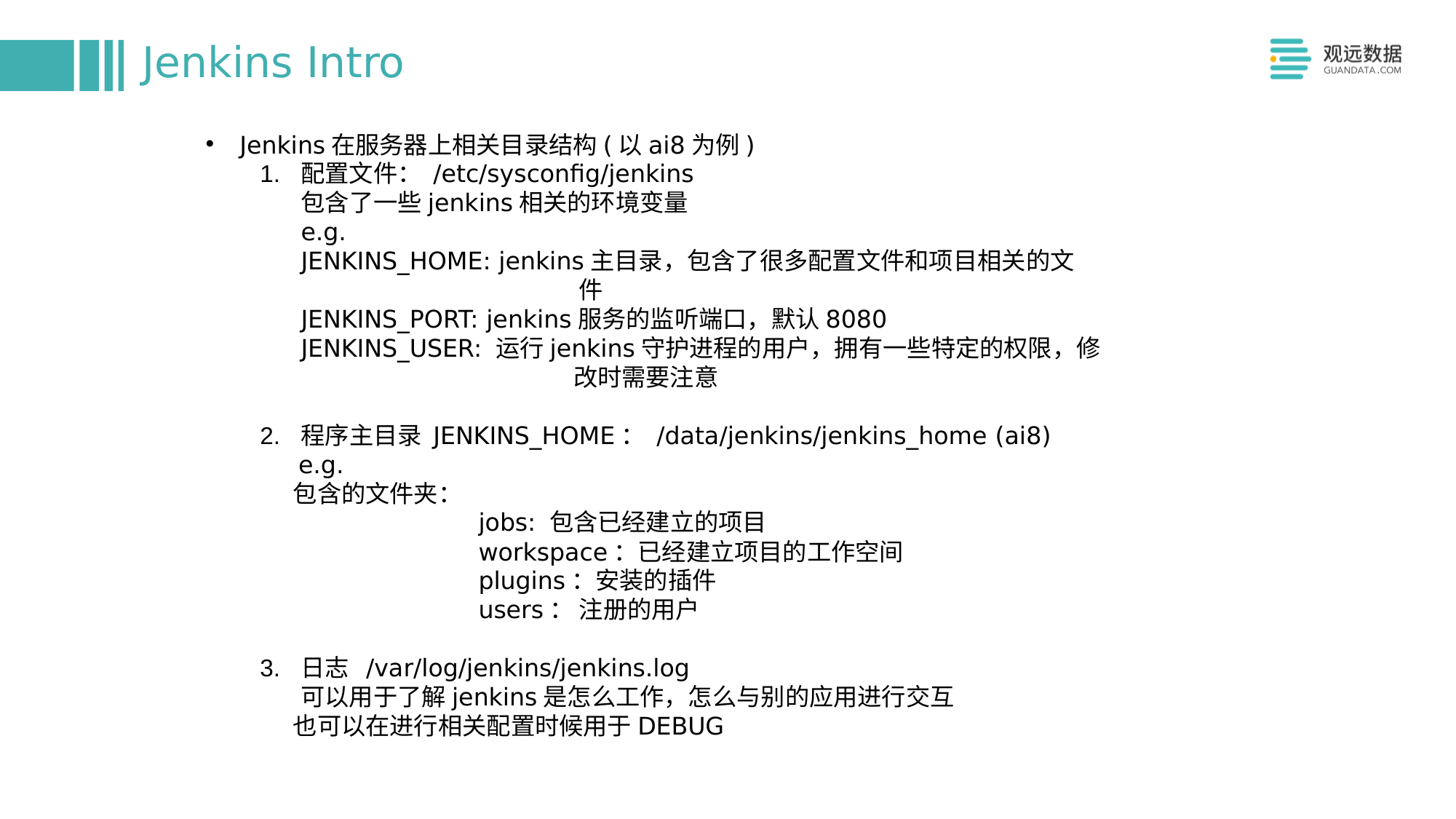

# Jenkins Intro
Jenkins在服务器上相关目录结构(以ai8为例)
配置文件： /etc/sysconfig/jenkins
包含了一些jenkins相关的环境变量
e.g.
JENKINS_HOME: jenkins主目录，包含了很多配置文件和项目相关的文		           件
JENKINS_PORT: jenkins服务的监听端口，默认8080
JENKINS_USER: 运行jenkins守护进程的用户，拥有一些特定的权限，修		          改时需要注意
程序主目录 JENKINS_HOME： /data/jenkins/jenkins_home (ai8)
     e.g.
     包含的文件夹：
     		jobs: 包含已经建立的项目
     		workspace：已经建立项目的工作空间
     		plugins：安装的插件
     		users： 注册的用户

日志  /var/log/jenkins/jenkins.log
可以用于了解jenkins是怎么工作，怎么与别的应用进行交互
     也可以在进行相关配置时候用于DEBUG